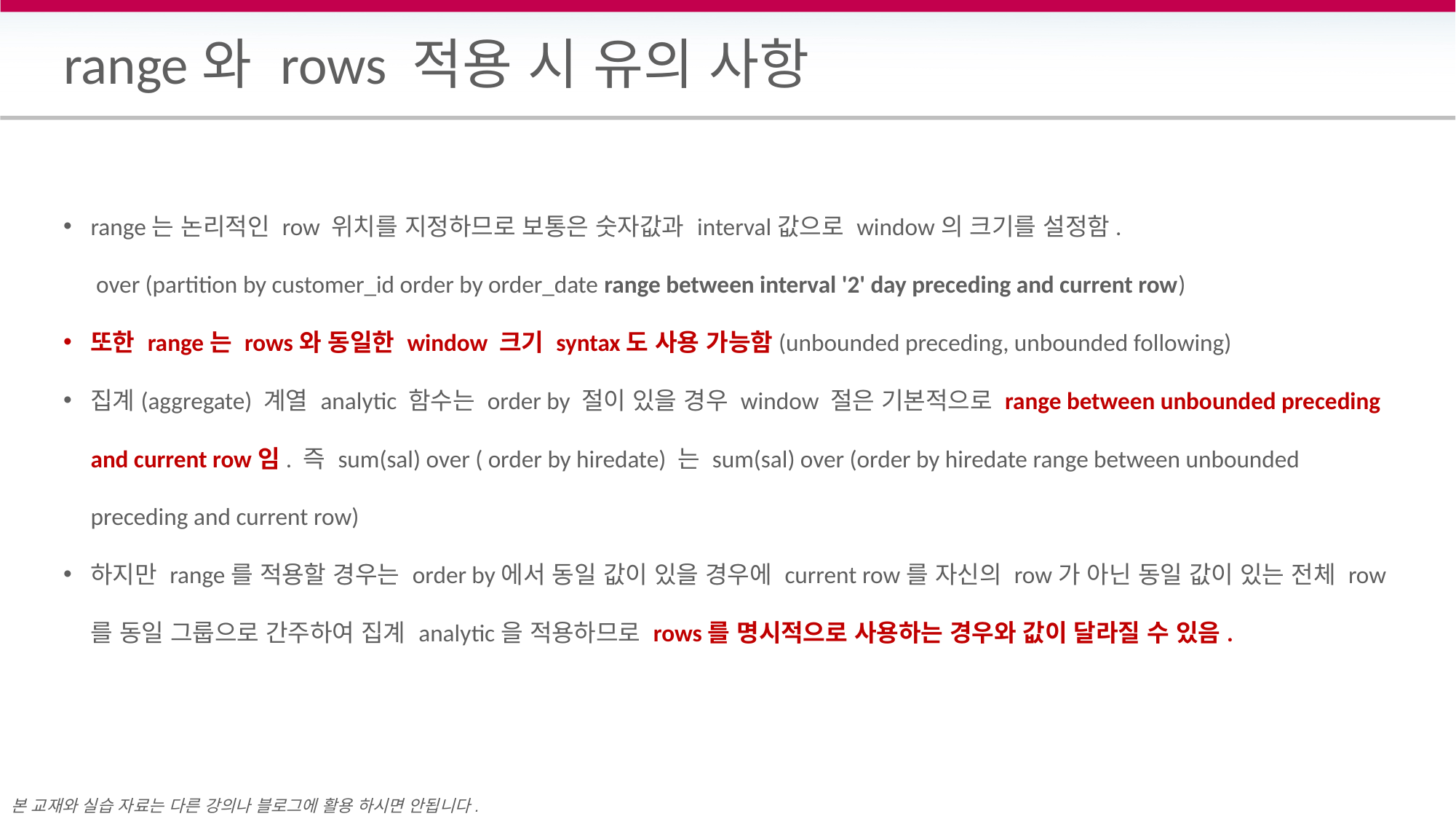

# range와 rows 적용 시 유의 사항
range는 논리적인 row 위치를 지정하므로 보통은 숫자값과 interval값으로 window의 크기를 설정함.
      over (partition by customer_id order by order_date range between interval '2' day preceding and current row)
또한 range는 rows와 동일한 window 크기 syntax도 사용 가능함(unbounded preceding, unbounded following)
집계(aggregate) 계열 analytic 함수는 order by 절이 있을 경우 window 절은 기본적으로 range between unbounded preceding and current row임. 즉 sum(sal) over ( order by hiredate) 는 sum(sal) over (order by hiredate range between unbounded preceding and current row)
하지만 range를 적용할 경우는 order by에서 동일 값이 있을 경우에 current row를 자신의 row가 아닌 동일 값이 있는 전체 row를 동일 그룹으로 간주하여 집계 analytic을 적용하므로 rows를 명시적으로 사용하는 경우와 값이 달라질 수 있음.